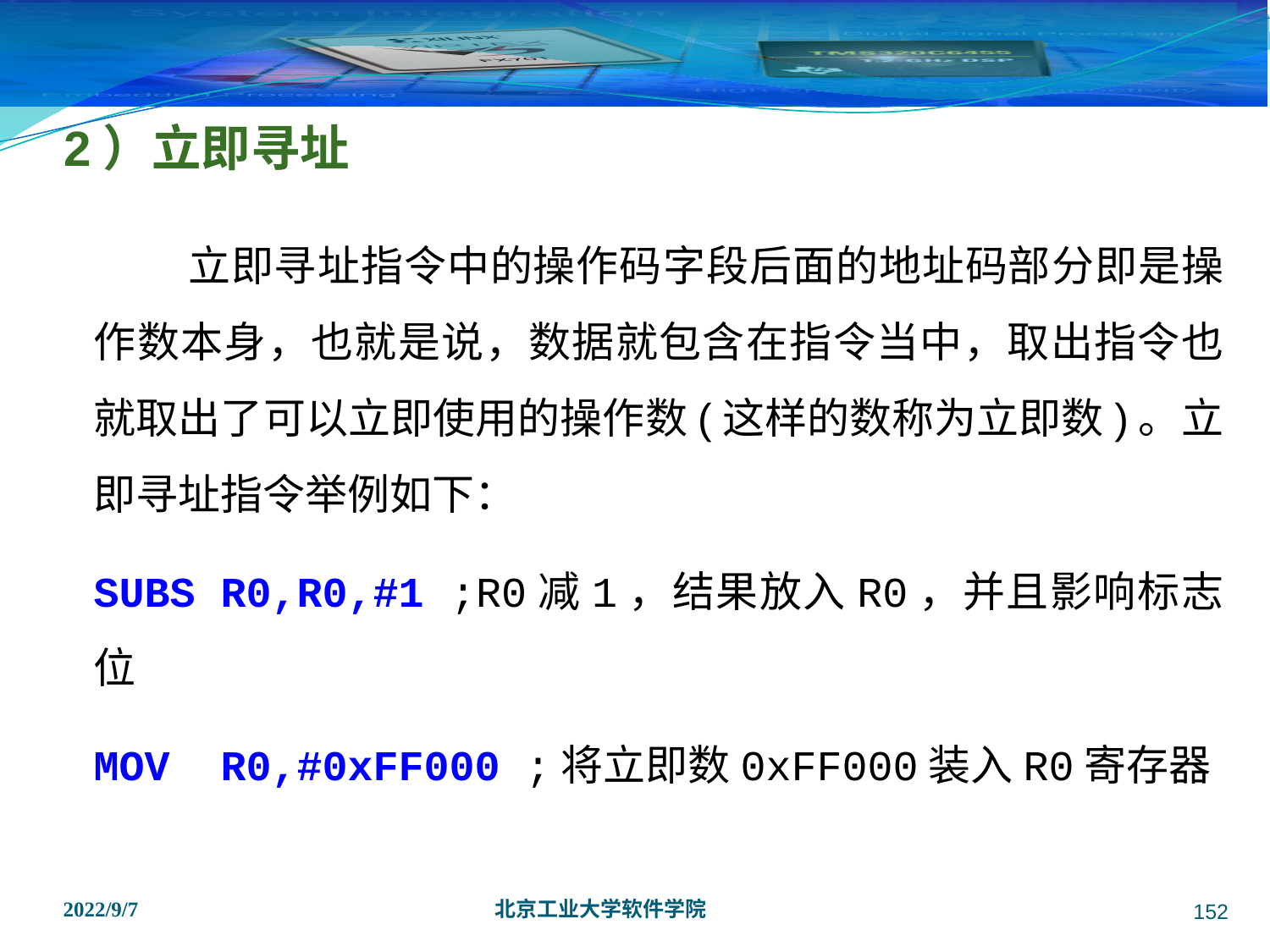

# 2）立即寻址
        立即寻址指令中的操作码字段后面的地址码部分即是操作数本身，也就是说，数据就包含在指令当中，取出指令也就取出了可以立即使用的操作数(这样的数称为立即数)。立即寻址指令举例如下：
SUBS	R0,R0,#1 ;R0减1，结果放入R0，并且影响标志位
MOV	R0,#0xFF000 ;将立即数0xFF000装入R0寄存器